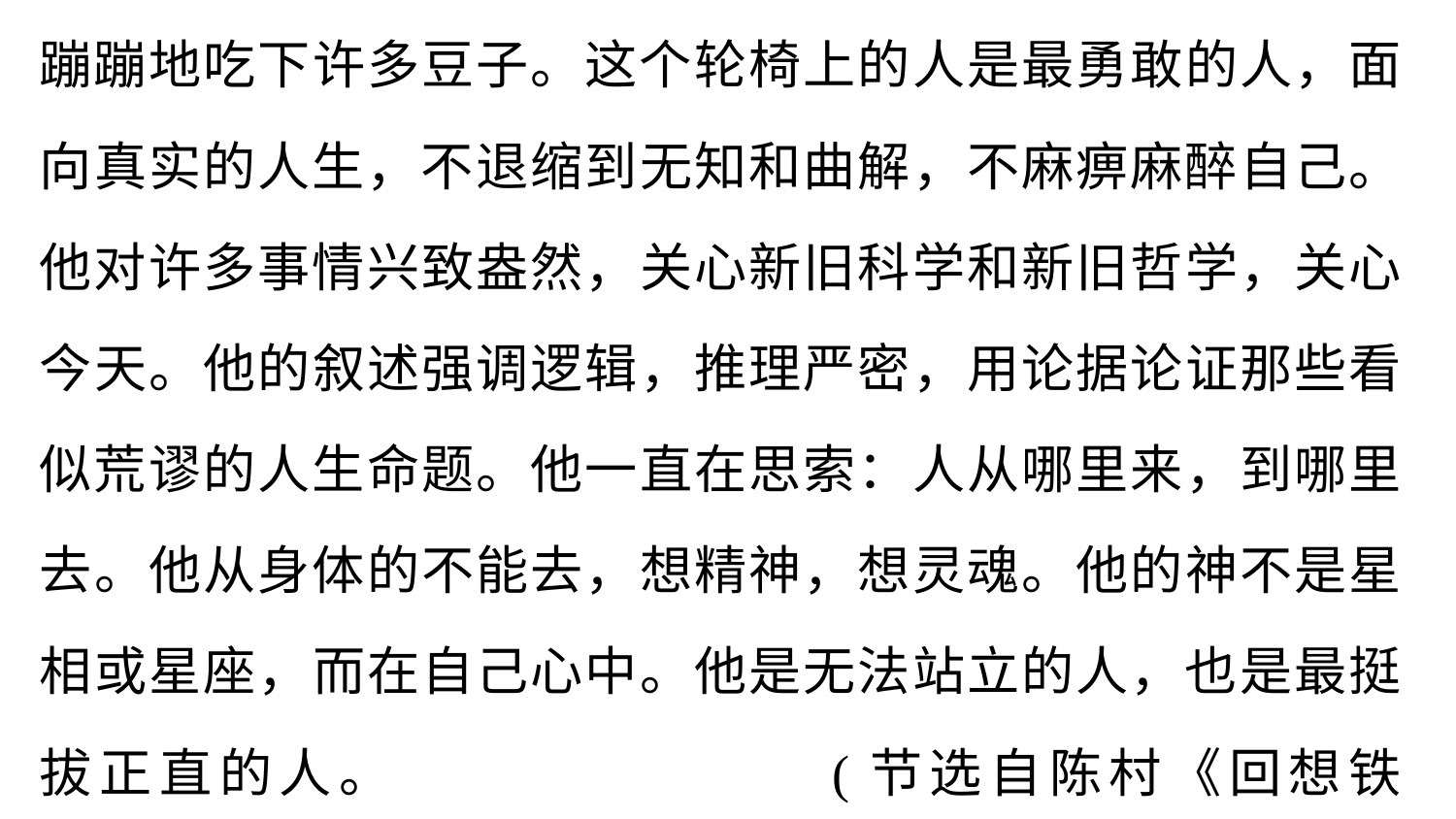

蹦蹦地吃下许多豆子。这个轮椅上的人是最勇敢的人，面向真实的人生，不退缩到无知和曲解，不麻痹麻醉自己。他对许多事情兴致盎然，关心新旧科学和新旧哲学，关心今天。他的叙述强调逻辑，推理严密，用论据论证那些看似荒谬的人生命题。他一直在思索：人从哪里来，到哪里去。他从身体的不能去，想精神，想灵魂。他的神不是星相或星座，而在自己心中。他是无法站立的人，也是最挺拔正直的人。			(节选自陈村《回想铁生》)